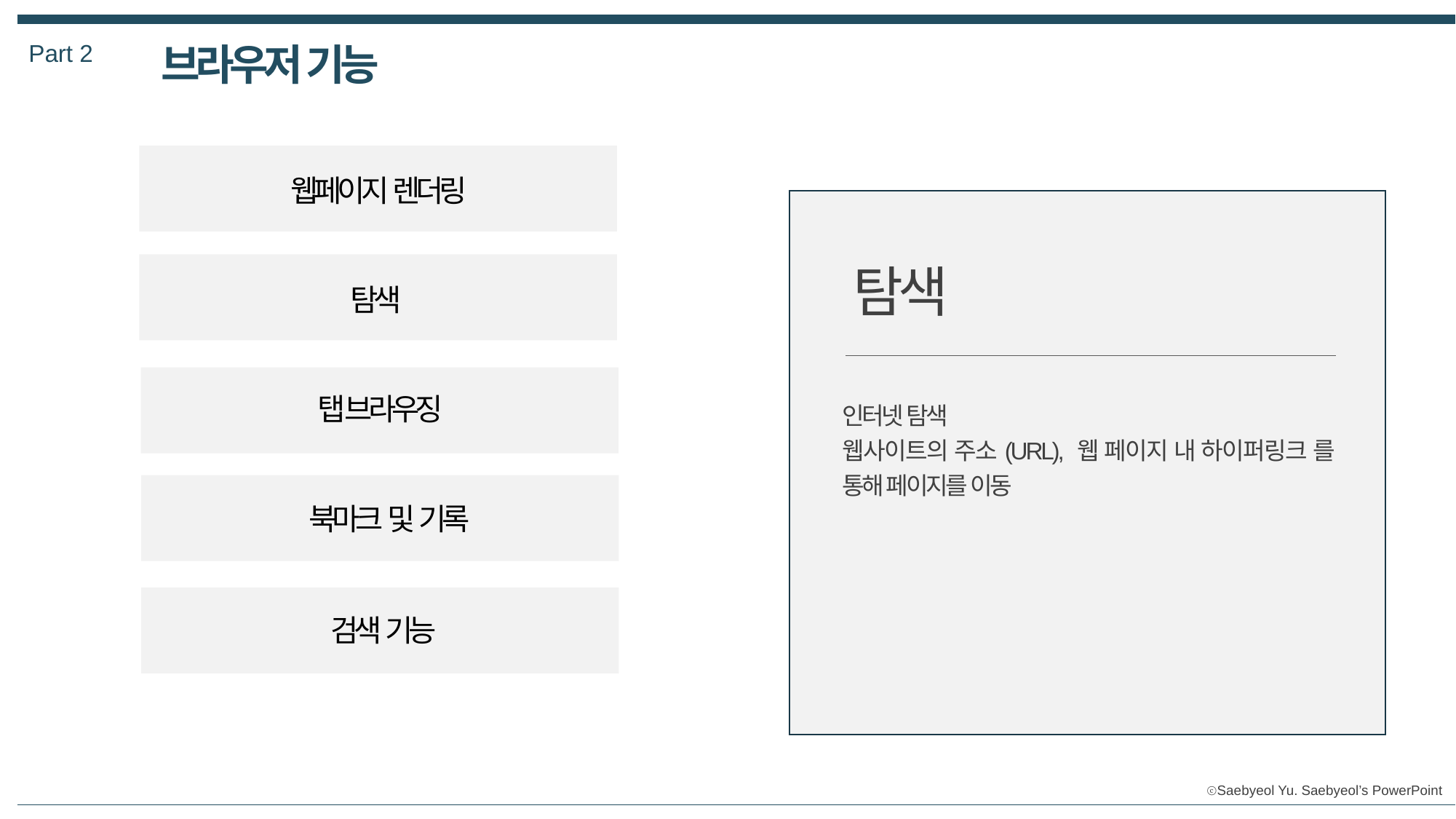

Part 2
브라우저 기능

웹페이지  렌더링

탐색

탐색

탭 브라우징
인터넷 탐색
웹사이트의 주소(URL), 웹 페이지 내 하이퍼링크 를 통해 페이지를 이동

북마크  및  기록

검색  기능